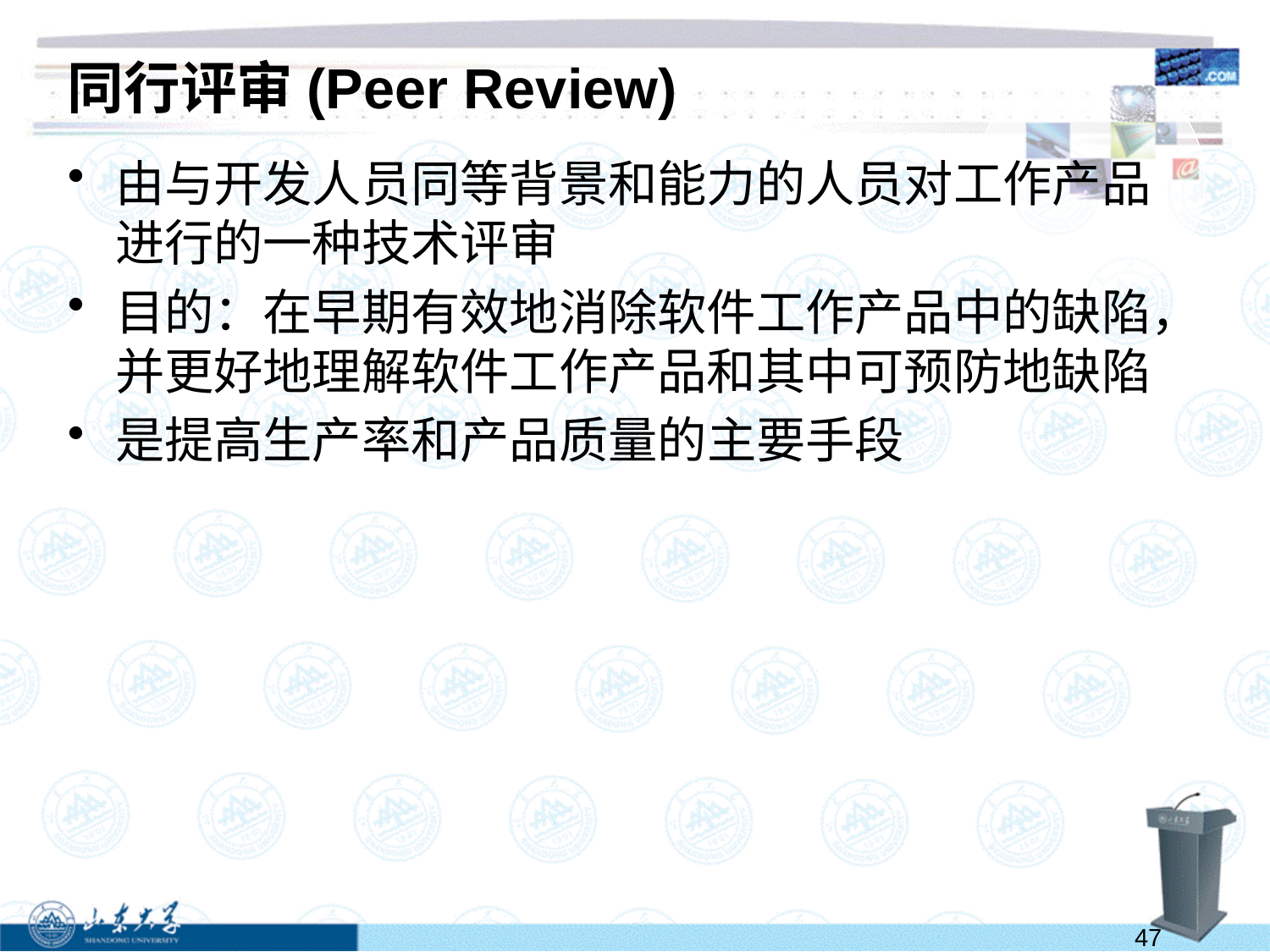

# 同行评审(Peer Review)
由与开发人员同等背景和能力的人员对工作产品进行的一种技术评审
目的：在早期有效地消除软件工作产品中的缺陷，并更好地理解软件工作产品和其中可预防地缺陷
是提高生产率和产品质量的主要手段
47